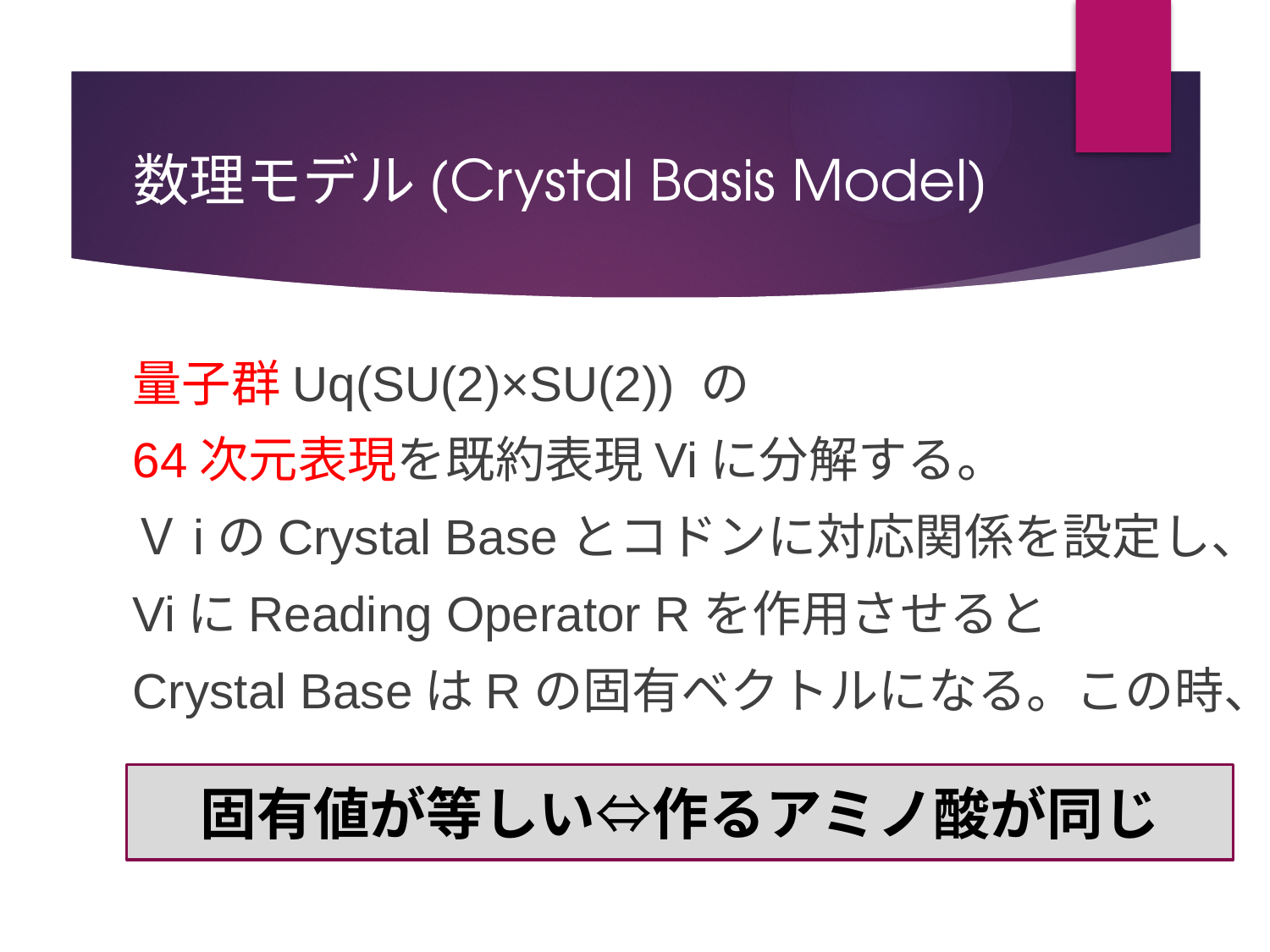

# 数理モデル(Crystal Basis Model)
量子群Uq(SU(2)×SU(2)) の
64次元表現を既約表現Viに分解する。
ＶiのCrystal Baseとコドンに対応関係を設定し、
ViにReading Operator Rを作用させると
Crystal BaseはRの固有ベクトルになる。この時、
固有値が等しい⇔作るアミノ酸が同じ